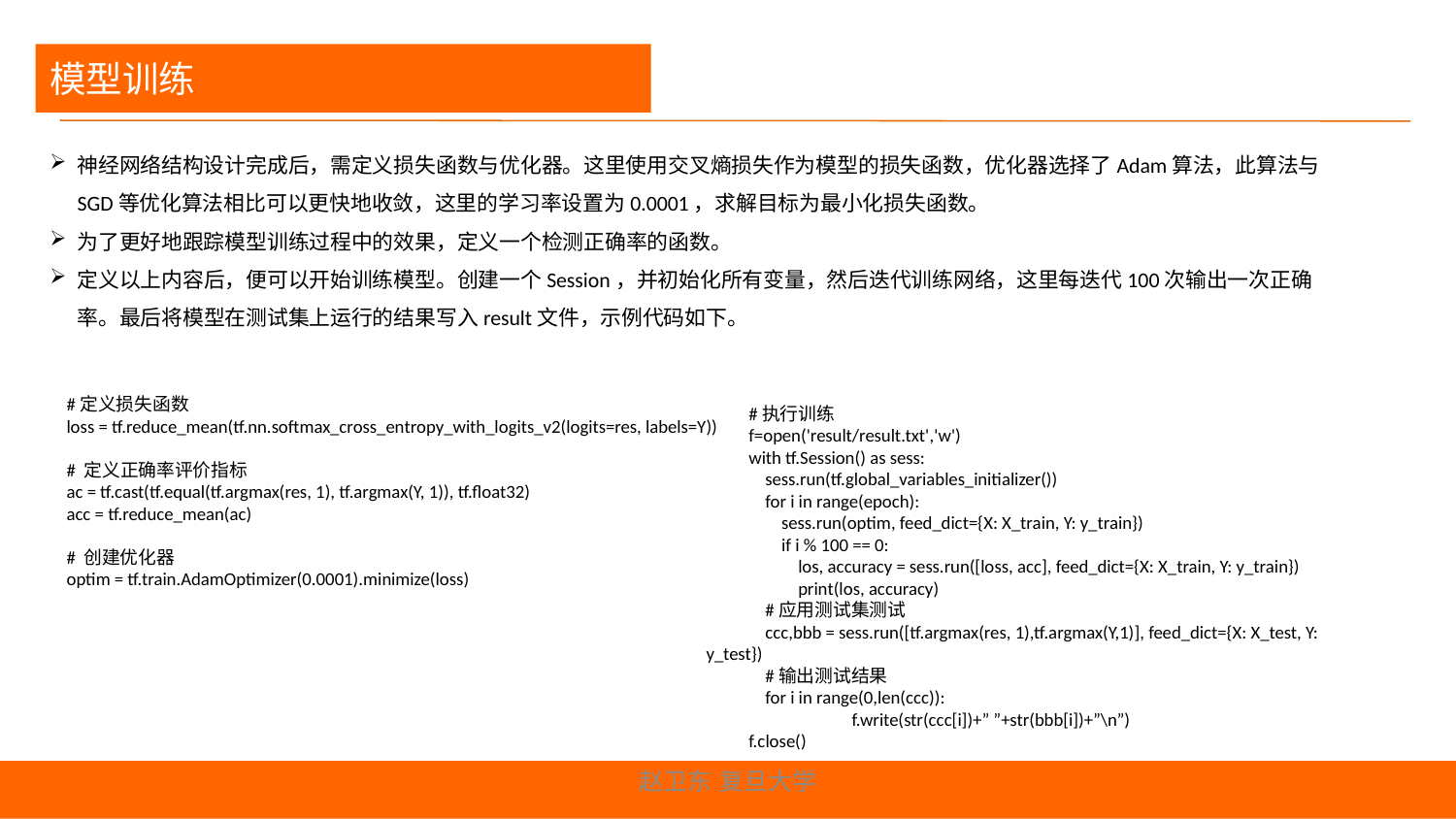

模型训练
神经网络结构设计完成后，需定义损失函数与优化器。这里使用交叉熵损失作为模型的损失函数，优化器选择了Adam算法，此算法与SGD等优化算法相比可以更快地收敛，这里的学习率设置为0.0001，求解目标为最小化损失函数。
为了更好地跟踪模型训练过程中的效果，定义一个检测正确率的函数。
定义以上内容后，便可以开始训练模型。创建一个Session，并初始化所有变量，然后迭代训练网络，这里每迭代100次输出一次正确率。最后将模型在测试集上运行的结果写入result文件，示例代码如下。
#定义损失函数
loss = tf.reduce_mean(tf.nn.softmax_cross_entropy_with_logits_v2(logits=res, labels=Y))

# 定义正确率评价指标
ac = tf.cast(tf.equal(tf.argmax(res, 1), tf.argmax(Y, 1)), tf.float32)
acc = tf.reduce_mean(ac)

# 创建优化器
optim = tf.train.AdamOptimizer(0.0001).minimize(loss)
#执行训练
f=open('result/result.txt','w')
with tf.Session() as sess:
    sess.run(tf.global_variables_initializer())
    for i in range(epoch):
        sess.run(optim, feed_dict={X: X_train, Y: y_train})
        if i % 100 == 0:
            los, accuracy = sess.run([loss, acc], feed_dict={X: X_train, Y: y_train})
            print(los, accuracy)
    #应用测试集测试
    ccc,bbb = sess.run([tf.argmax(res, 1),tf.argmax(Y,1)], feed_dict={X: X_test, Y: y_test})
    #输出测试结果
    for i in range(0,len(ccc)):
	f.write(str(ccc[i])+” ”+str(bbb[i])+”\n”)
f.close()
赵卫东 复旦大学